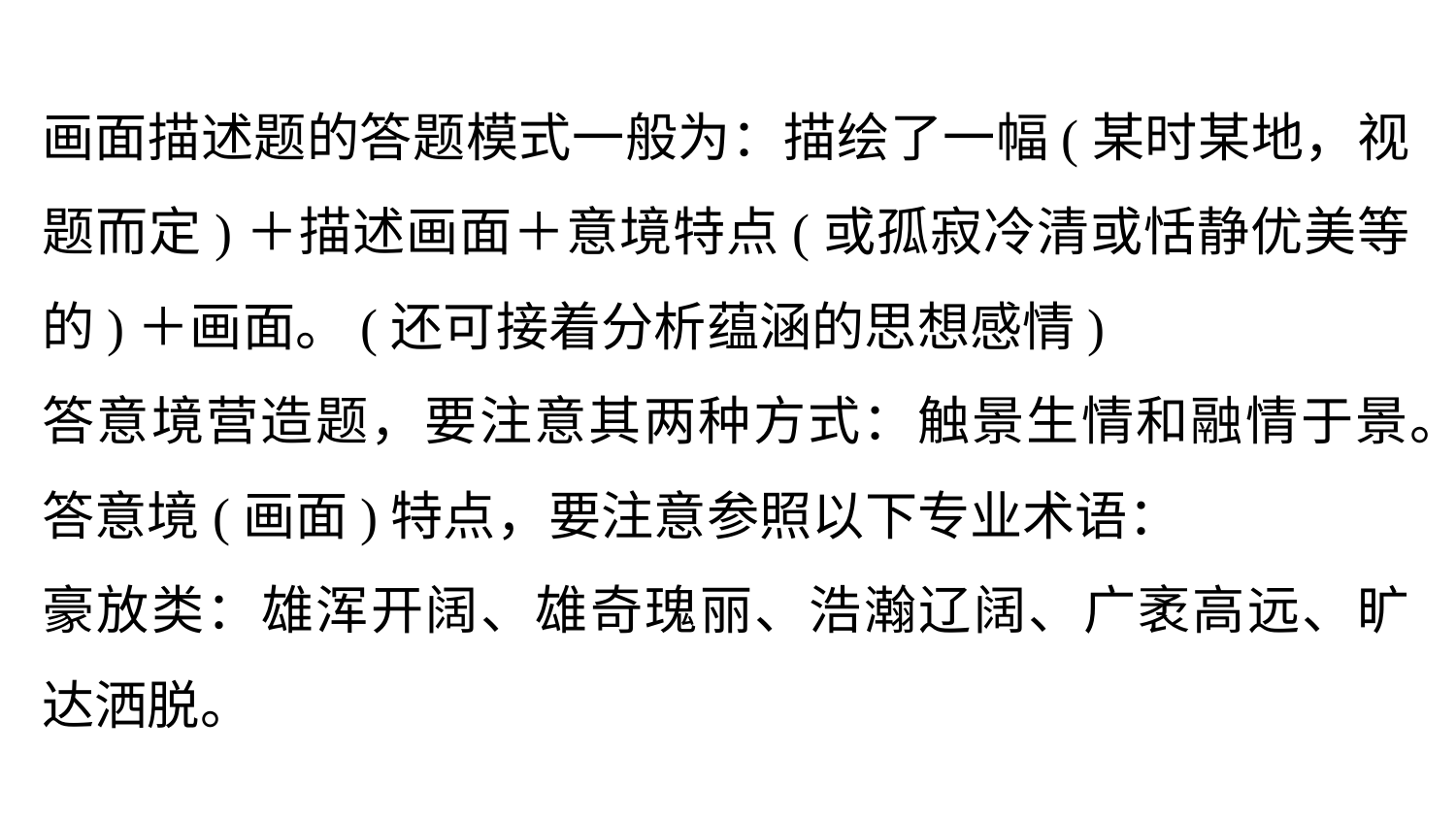

画面描述题的答题模式一般为：描绘了一幅(某时某地，视题而定)＋描述画面＋意境特点(或孤寂冷清或恬静优美等的)＋画面。(还可接着分析蕴涵的思想感情)
答意境营造题，要注意其两种方式：触景生情和融情于景。
答意境(画面)特点，要注意参照以下专业术语：
豪放类：雄浑开阔、雄奇瑰丽、浩瀚辽阔、广袤高远、旷达洒脱。